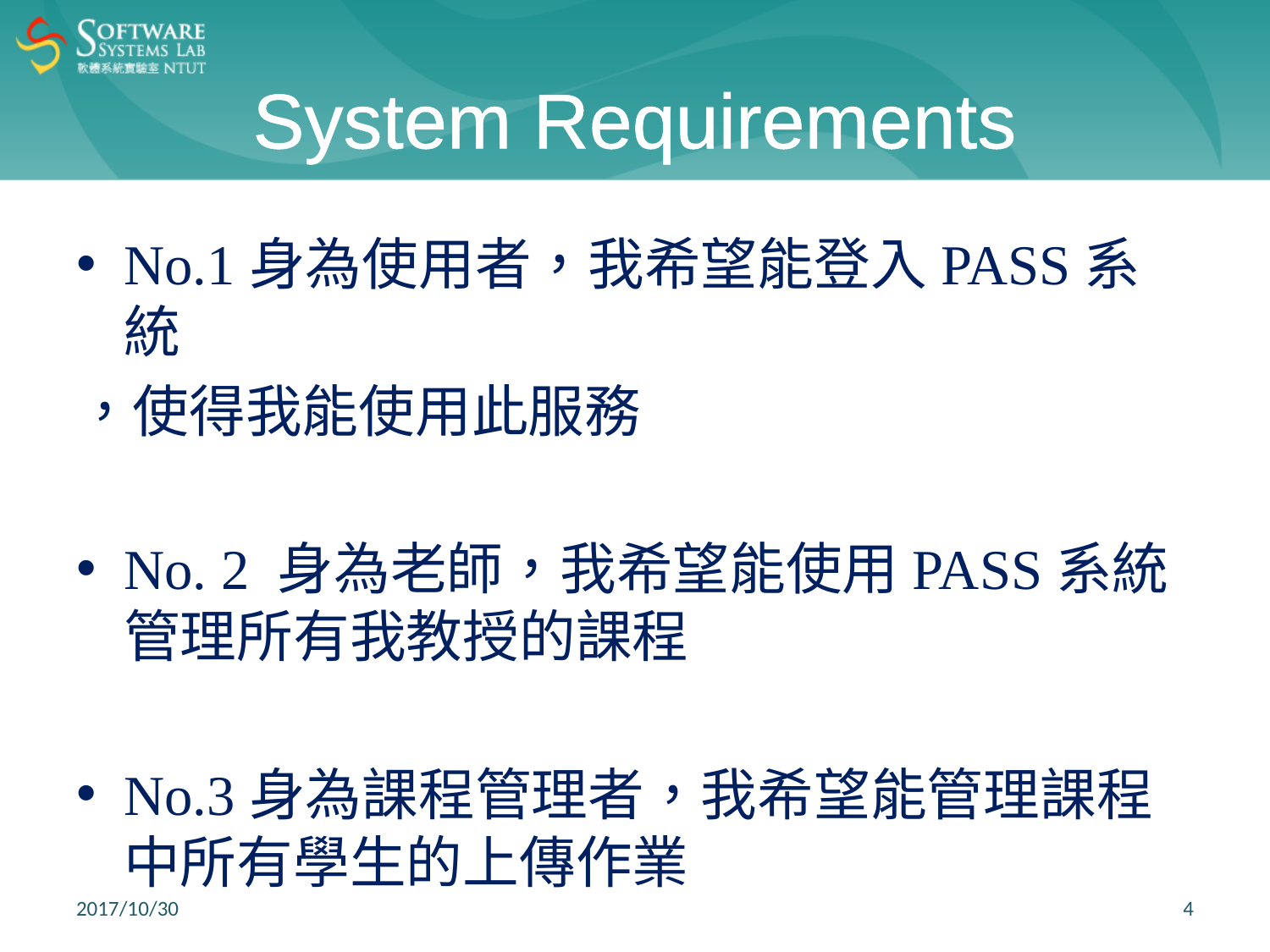

# System Requirements
No.1身為使用者，我希望能登入PASS系統
，使得我能使用此服務

No. 2 身為老師，我希望能使用PASS系統管理所有我教授的課程

No.3身為課程管理者，我希望能管理課程中所有學生的上傳作業

2017/10/30
4